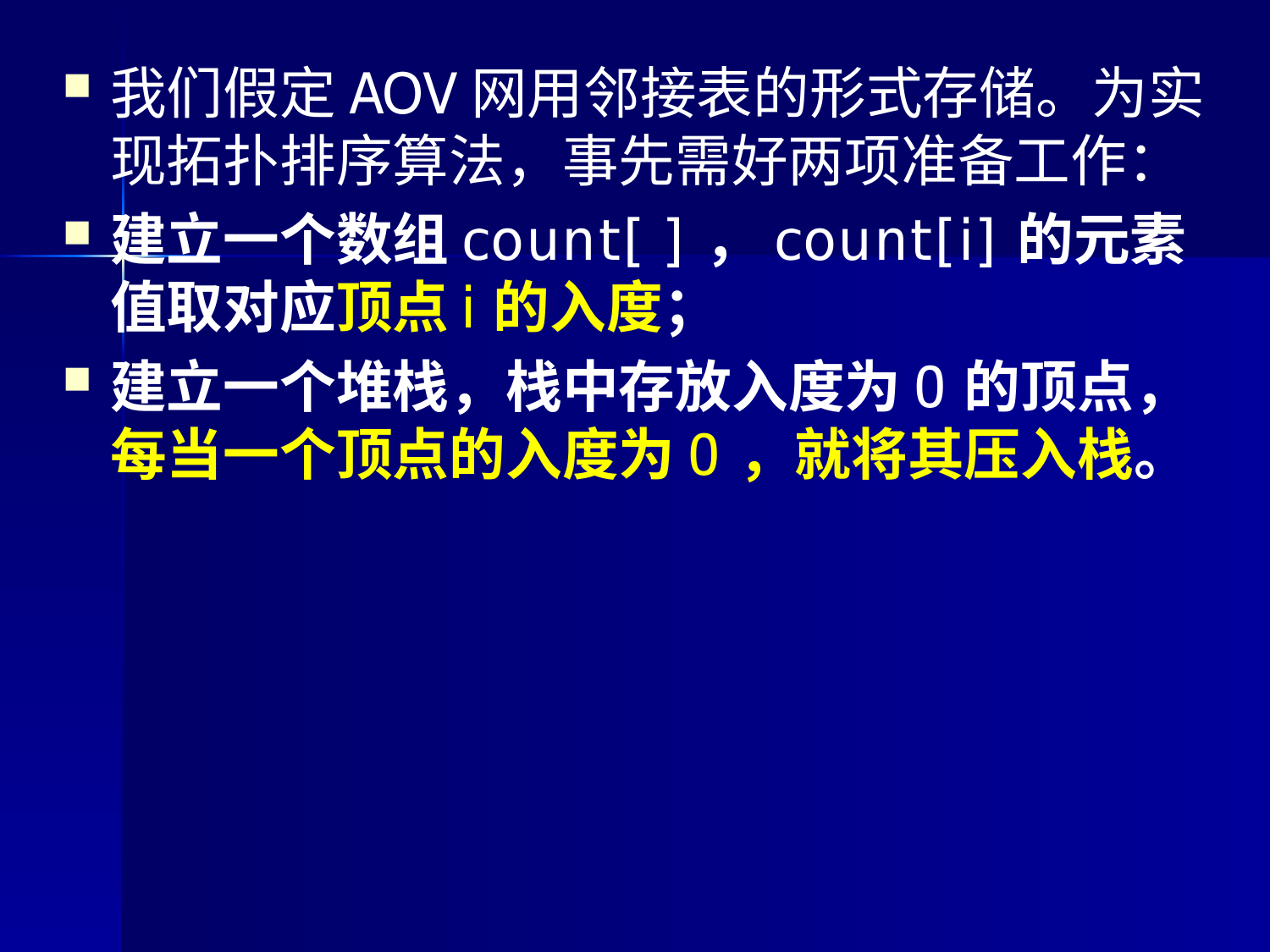

我们假定AOV网用邻接表的形式存储。为实现拓扑排序算法，事先需好两项准备工作：
建立一个数组count[ ]，count[i]的元素值取对应顶点i的入度；
建立一个堆栈，栈中存放入度为0的顶点，每当一个顶点的入度为0，就将其压入栈。